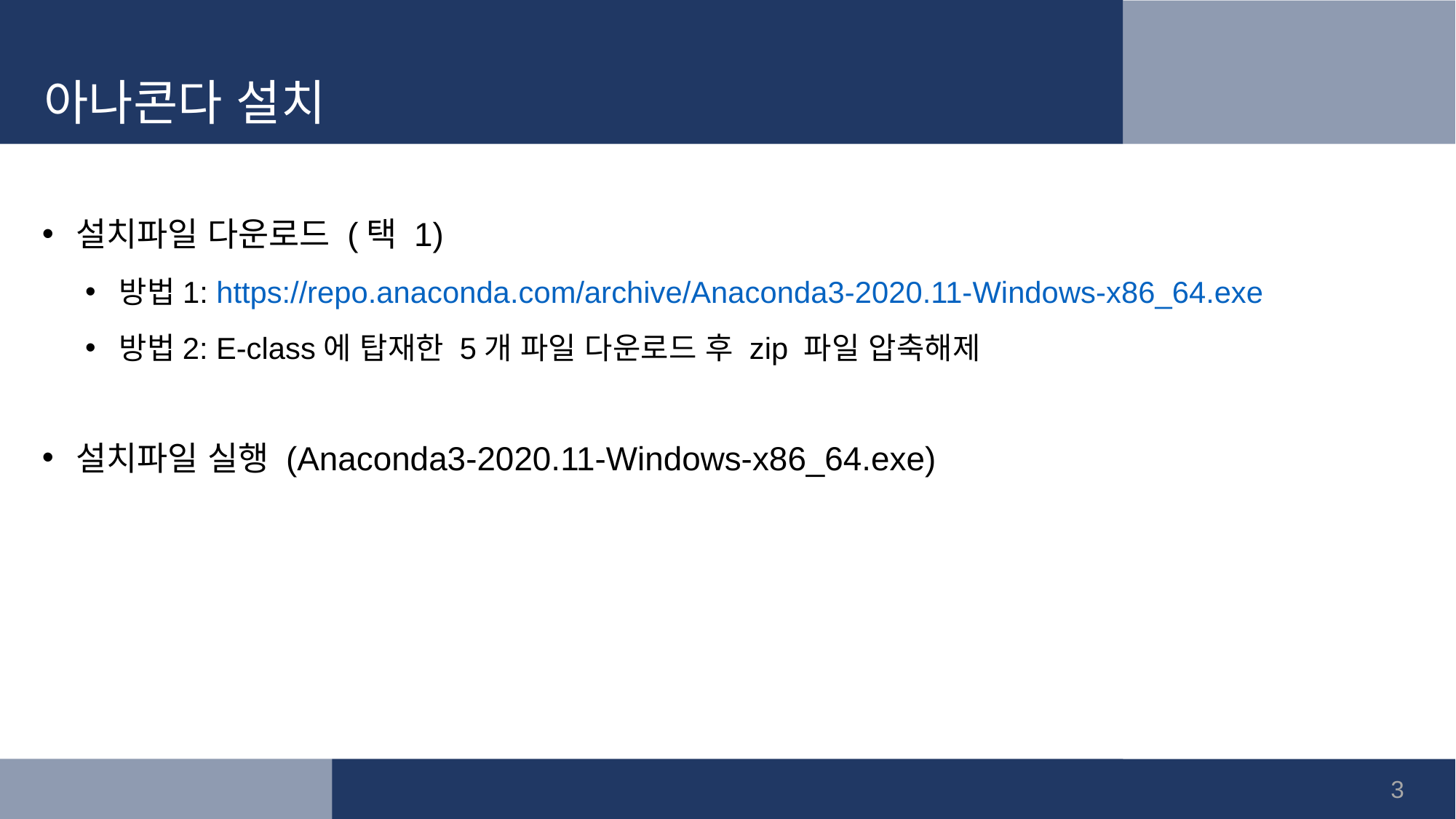

아나콘다 설치
설치파일 다운로드 (택 1)
방법1: https://repo.anaconda.com/archive/Anaconda3-2020.11-Windows-x86_64.exe
방법2: E-class에 탑재한 5개 파일 다운로드 후 zip 파일 압축해제
설치파일 실행 (Anaconda3-2020.11-Windows-x86_64.exe)

3